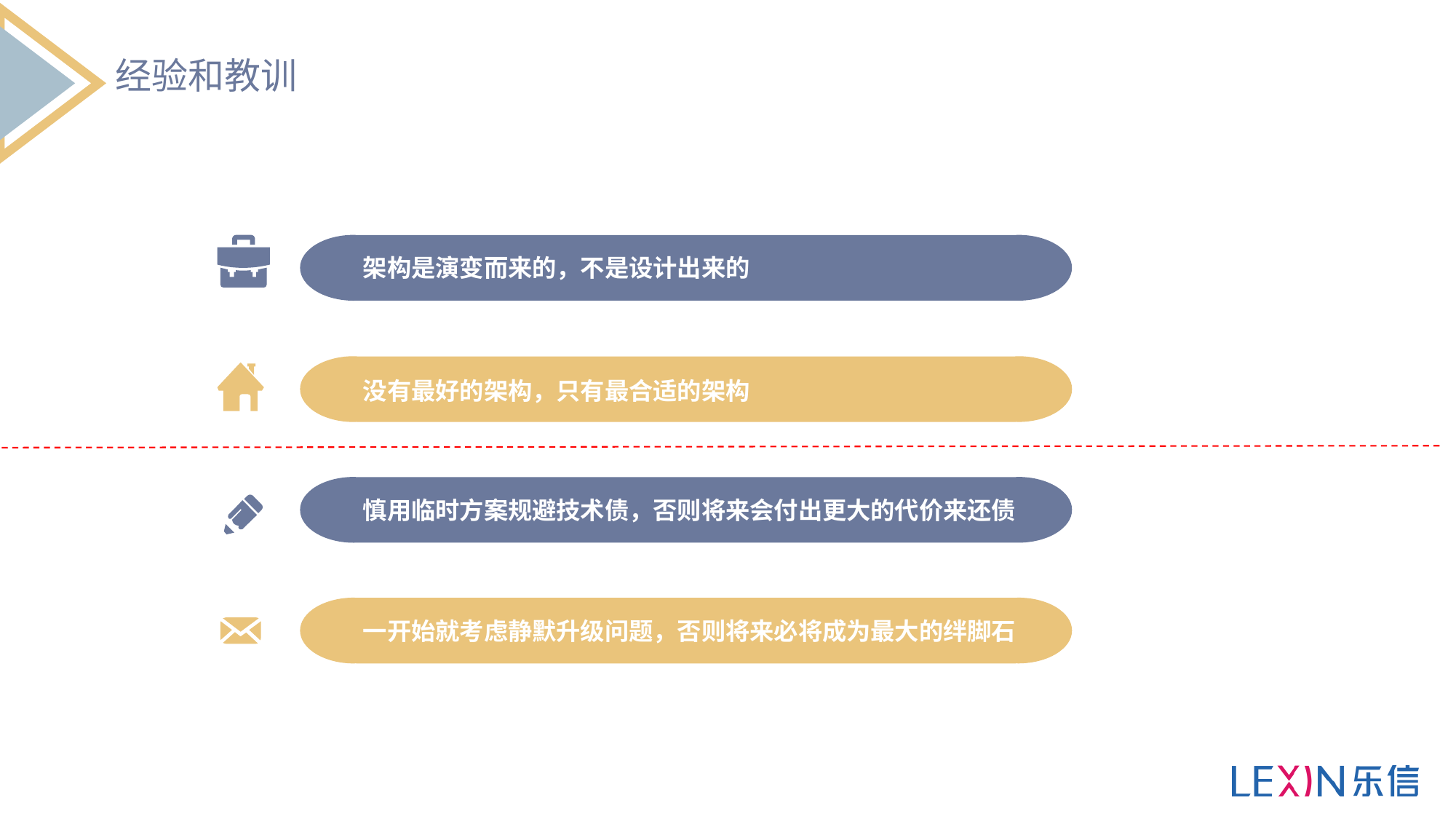

经验和教训

架构是演变而来的，不是设计出来的

没有最好的架构，只有最合适的架构

慎用临时方案规避技术债，否则将来会付出更大的代价来还债

一开始就考虑静默升级问题，否则将来必将成为最大的绊脚石